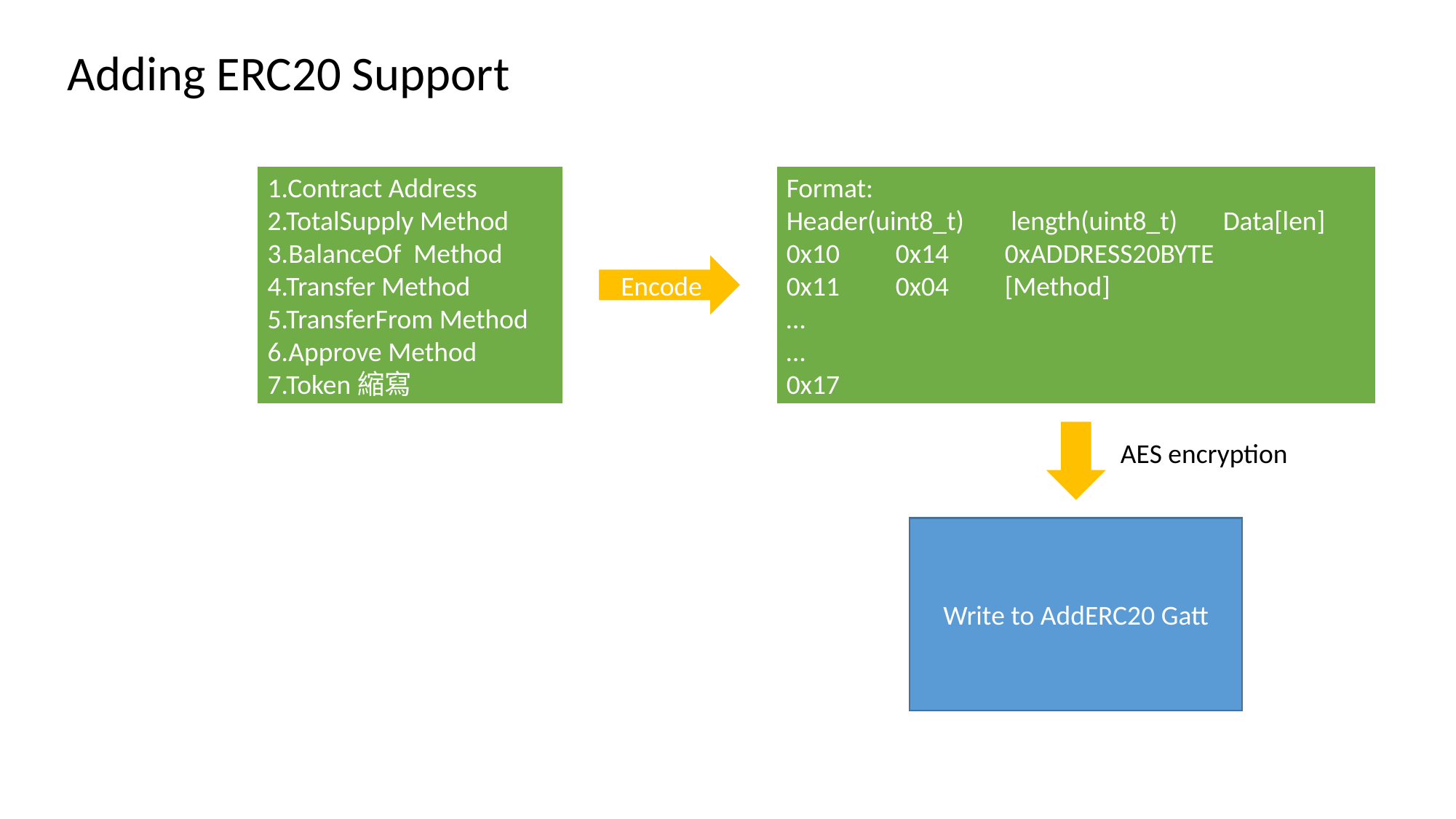

Adding ERC20 Support
1.Contract Address
2.TotalSupply Method
3.BalanceOf  Method
4.Transfer Method
5.TransferFrom Method
6.Approve Method
7.Token縮寫
Format:
Header(uint8_t)	 length(uint8_t)	Data[len]
0x10	0x14	0xADDRESS20BYTE
0x11	0x04	[Method]
…
…
0x17
Encode

AES encryption
Write to AddERC20 Gatt